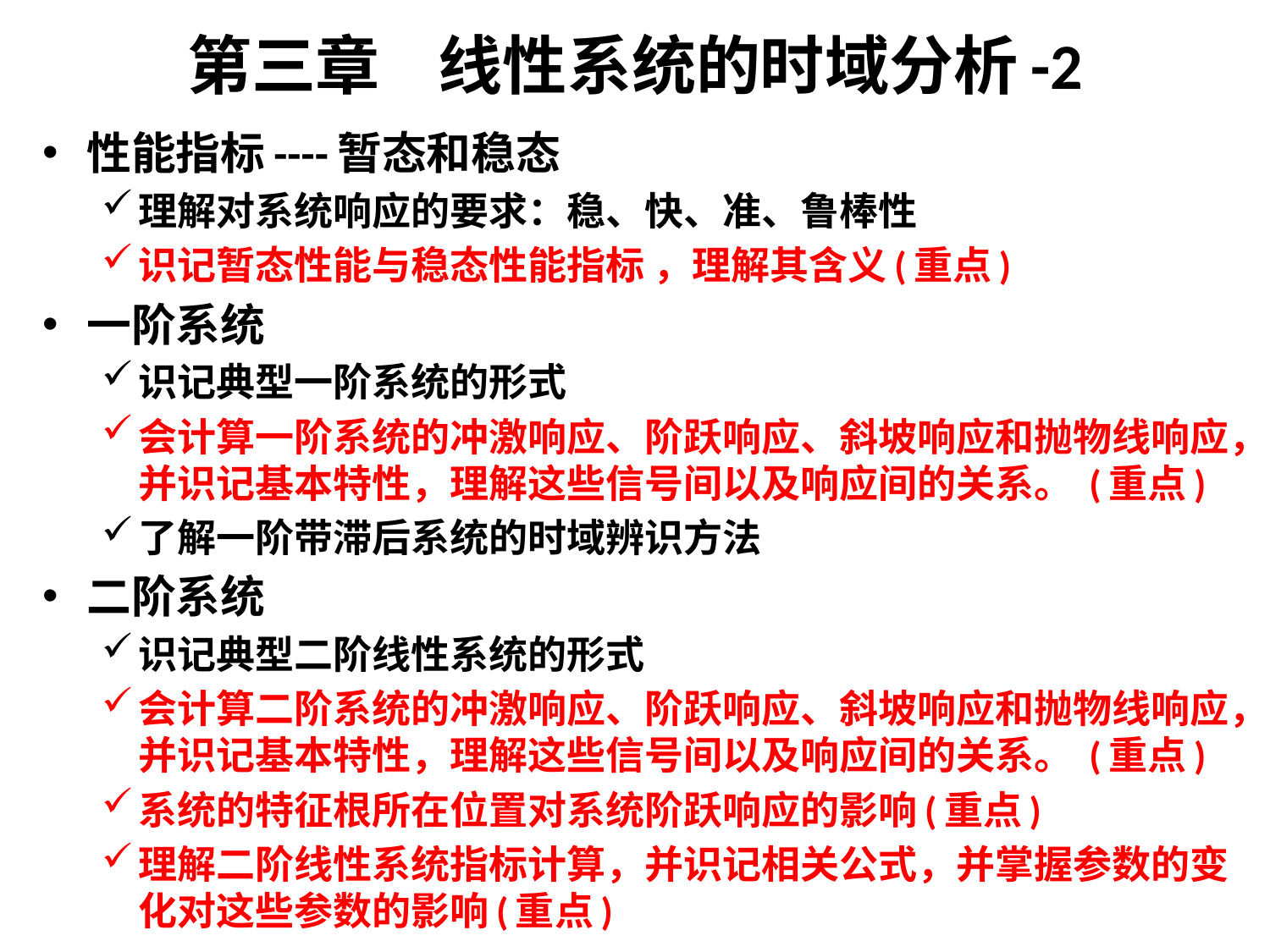

# 第三章    线性系统的时域分析-2
性能指标----暂态和稳态
理解对系统响应的要求：稳、快、准、鲁棒性
识记暂态性能与稳态性能指标 ，理解其含义(重点)
一阶系统
识记典型一阶系统的形式
会计算一阶系统的冲激响应、阶跃响应、斜坡响应和抛物线响应，并识记基本特性，理解这些信号间以及响应间的关系。 (重点)
了解一阶带滞后系统的时域辨识方法
二阶系统
识记典型二阶线性系统的形式
会计算二阶系统的冲激响应、阶跃响应、斜坡响应和抛物线响应，并识记基本特性，理解这些信号间以及响应间的关系。 (重点)
系统的特征根所在位置对系统阶跃响应的影响(重点)
理解二阶线性系统指标计算，并识记相关公式，并掌握参数的变化对这些参数的影响(重点)